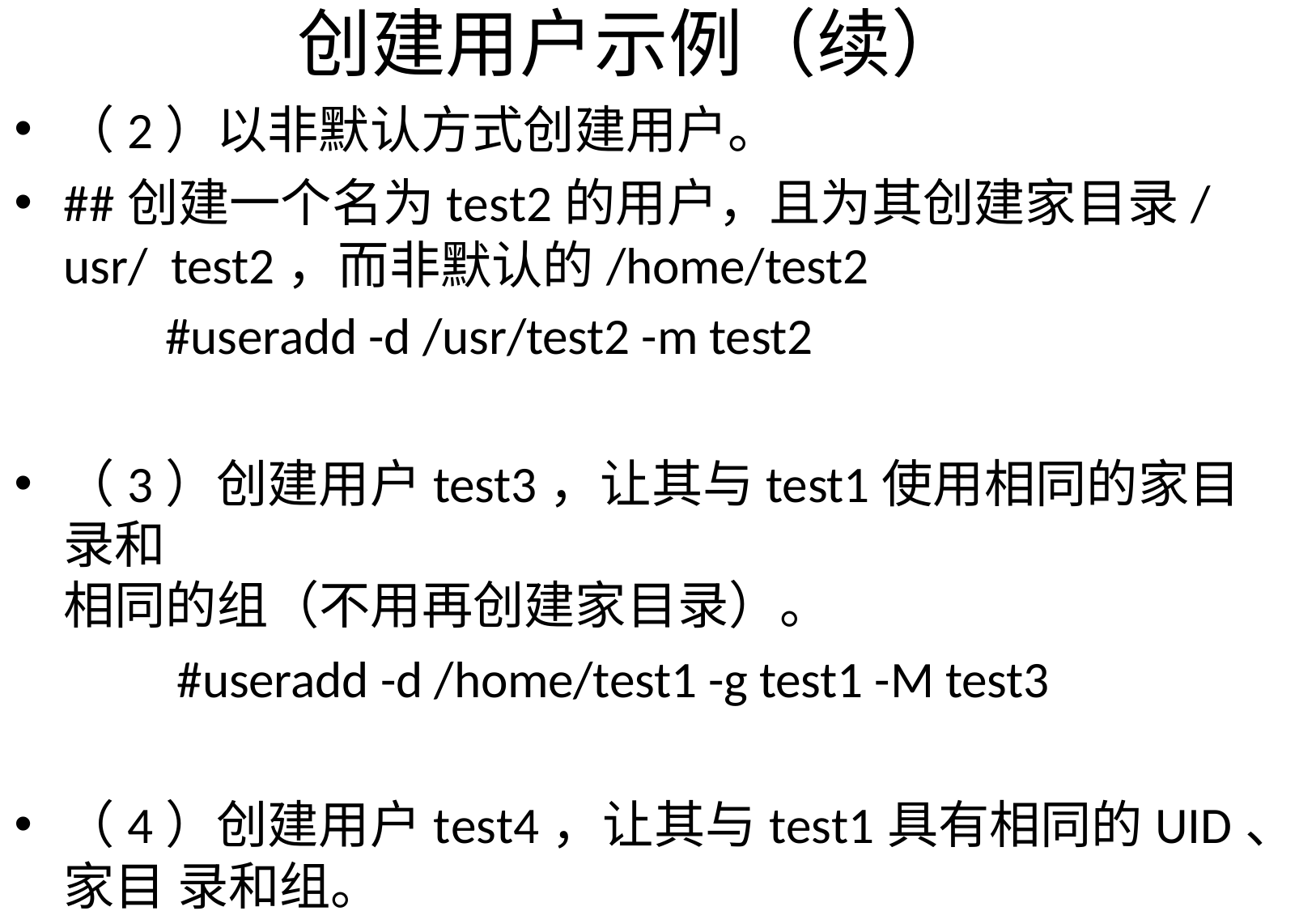

# 创建用户示例（续）
（2）以非默认方式创建用户。
##创建一个名为test2的用户，且为其创建家目录/usr/  test2，而非默认的/home/test2
#useradd -d /usr/test2 -m test2

（3）创建用户test3，让其与test1使用相同的家目录和
相同的组（不用再创建家目录）。
#useradd -d /home/test1 -g test1 -M test3

（4）创建用户test4，让其与test1具有相同的UID、家目 录和组。
#useradd -u `id -u test1` -o -g test1 -d /home/test1 test4